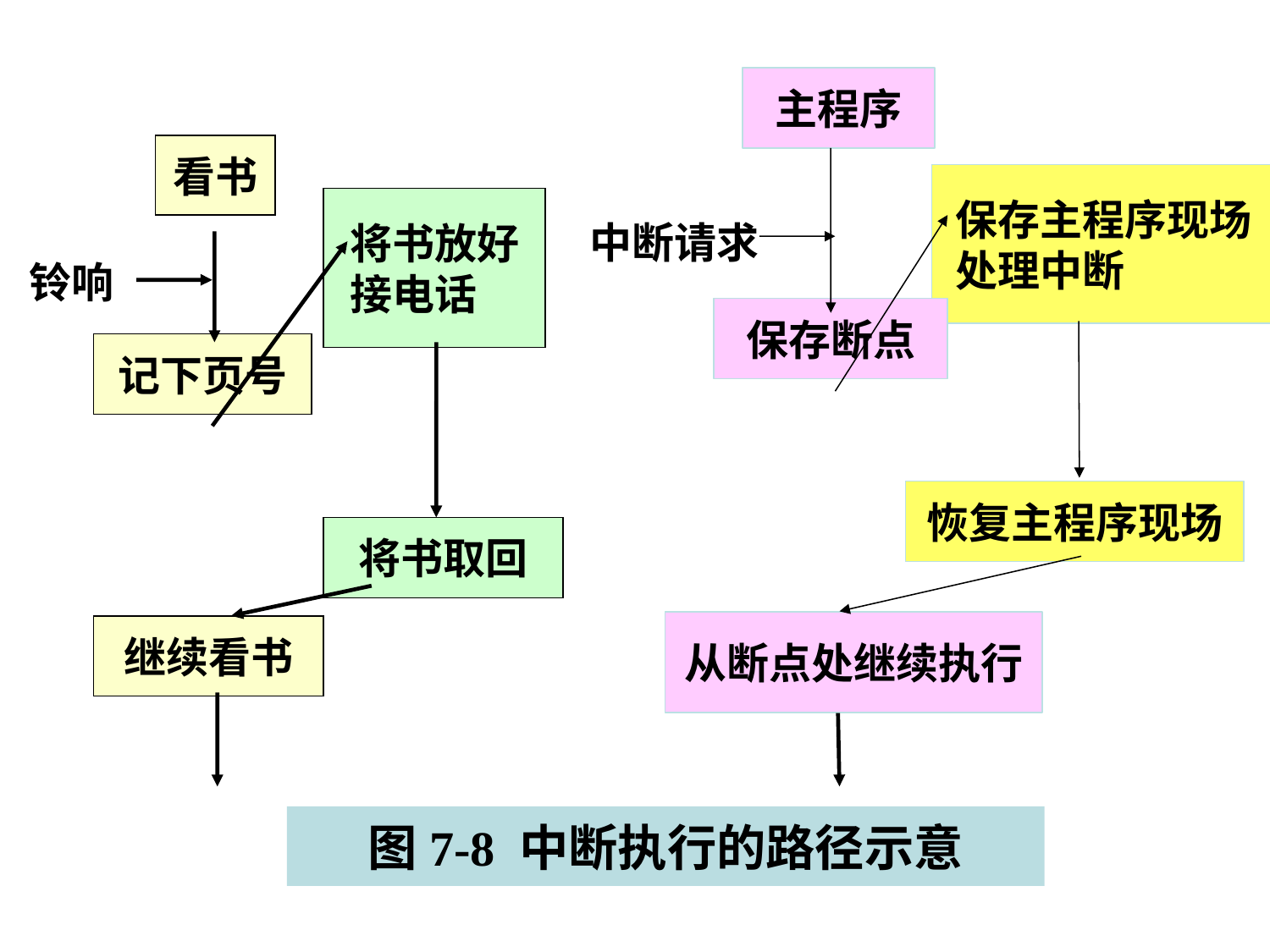

主程序
看书

保存主程序现场
处理中断
将书放好
接电话
中断请求

铃响

保存断点

记下页号

恢复主程序现场
将书取回

从断点处继续执行
继续看书

图7-8 中断执行的路径示意
27